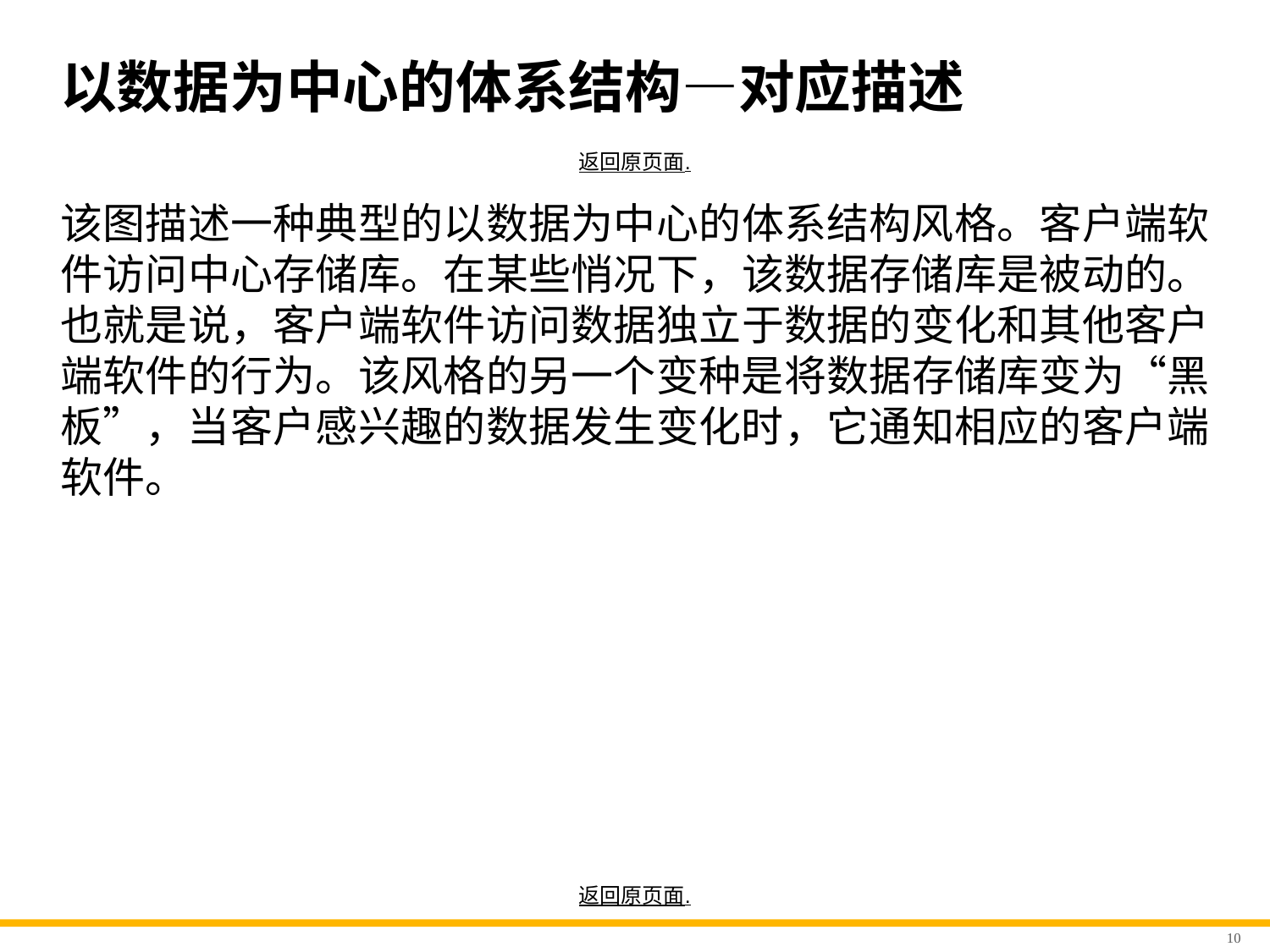

# 以数据为中心的体系结构—对应描述
返回原页面.
该图描述一种典型的以数据为中心的体系结构风格。客户端软件访问中心存储库。在某些悄况下，该数据存储库是被动的。也就是说，客户端软件访问数据独立于数据的变化和其他客户端软件的行为。该风格的另一个变种是将数据存储库变为“黑板”，当客户感兴趣的数据发生变化时，它通知相应的客户端软件。
返回原页面.
10